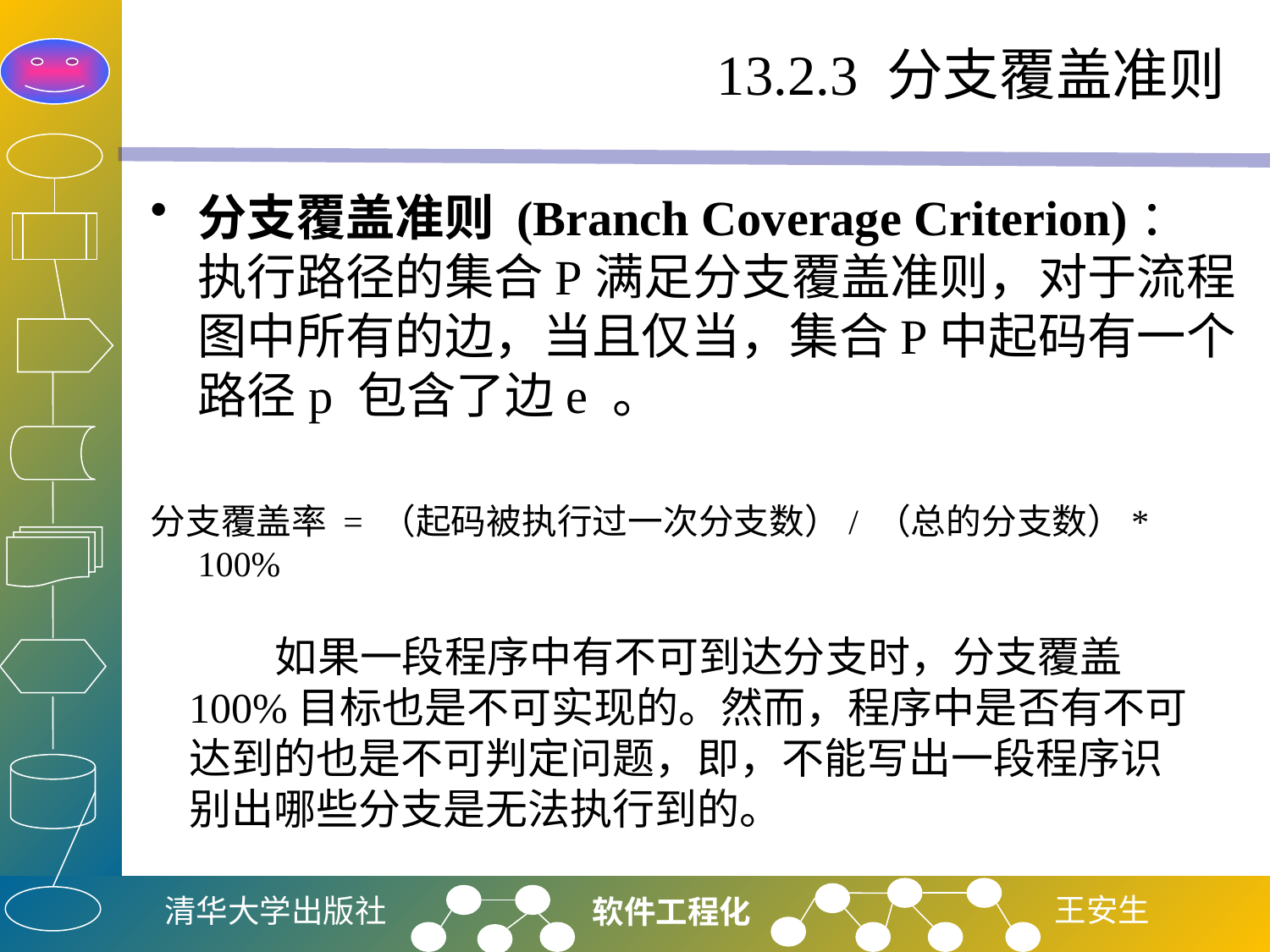

# 13.2.3 分支覆盖准则
分支覆盖准则 (Branch Coverage Criterion)：执行路径的集合P满足分支覆盖准则，对于流程图中所有的边，当且仅当，集合P中起码有一个路径p 包含了边e 。

分支覆盖率 = （起码被执行过一次分支数）/ （总的分支数）* 100%
        如果一段程序中有不可到达分支时，分支覆盖100%目标也是不可实现的。然而，程序中是否有不可达到的也是不可判定问题，即，不能写出一段程序识别出哪些分支是无法执行到的。